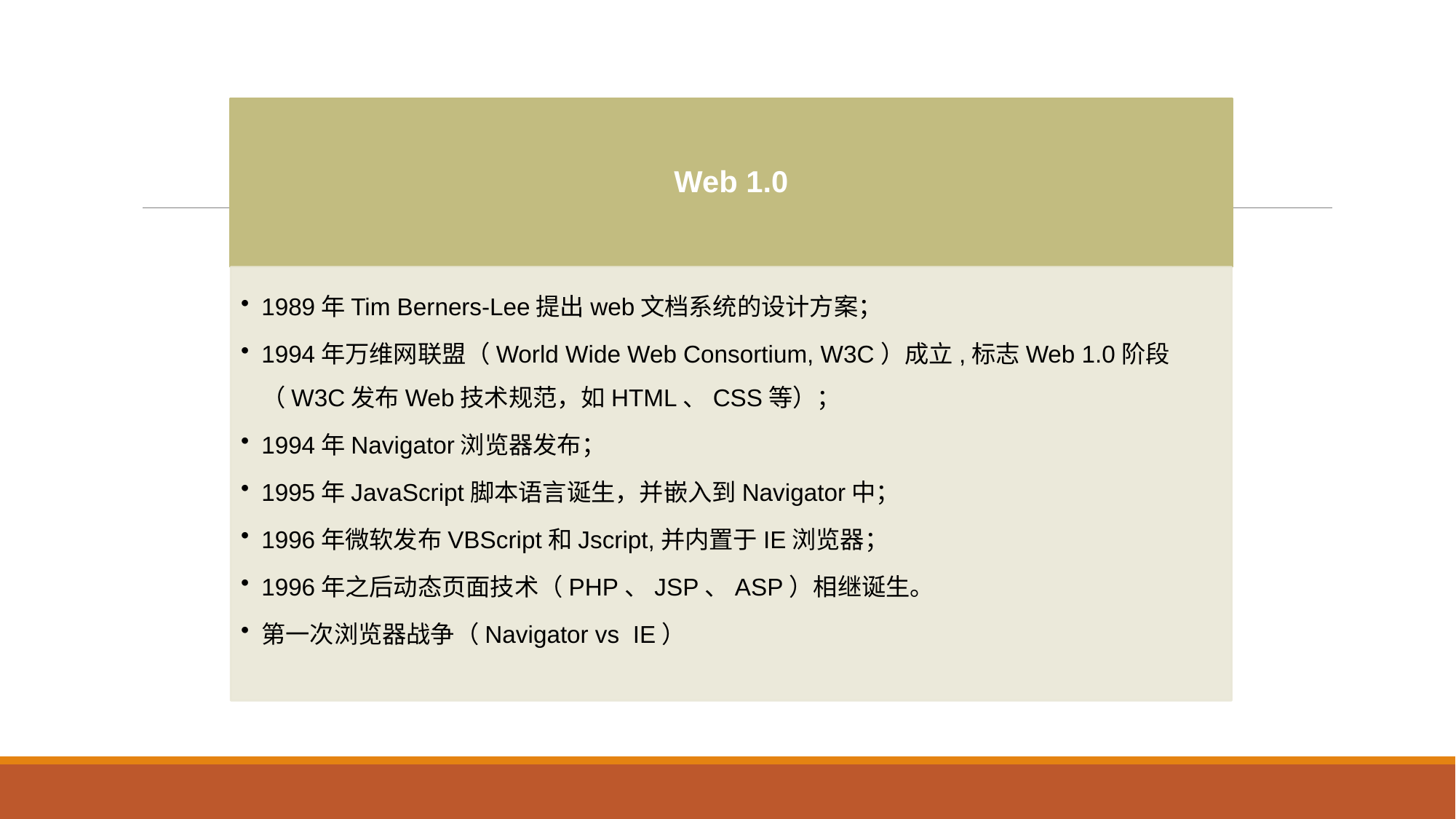

Web 1.0
1989年Tim Berners-Lee提出web文档系统的设计方案；
1994年万维网联盟（World Wide Web Consortium, W3C）成立,标志Web 1.0阶段（W3C发布Web技术规范，如HTML、CSS等）；
1994年Navigator浏览器发布；
1995年JavaScript脚本语言诞生，并嵌入到Navigator中；
1996年微软发布VBScript和Jscript,并内置于IE浏览器；
1996年之后动态页面技术（PHP、JSP、ASP）相继诞生。
第一次浏览器战争（Navigator vs  IE）